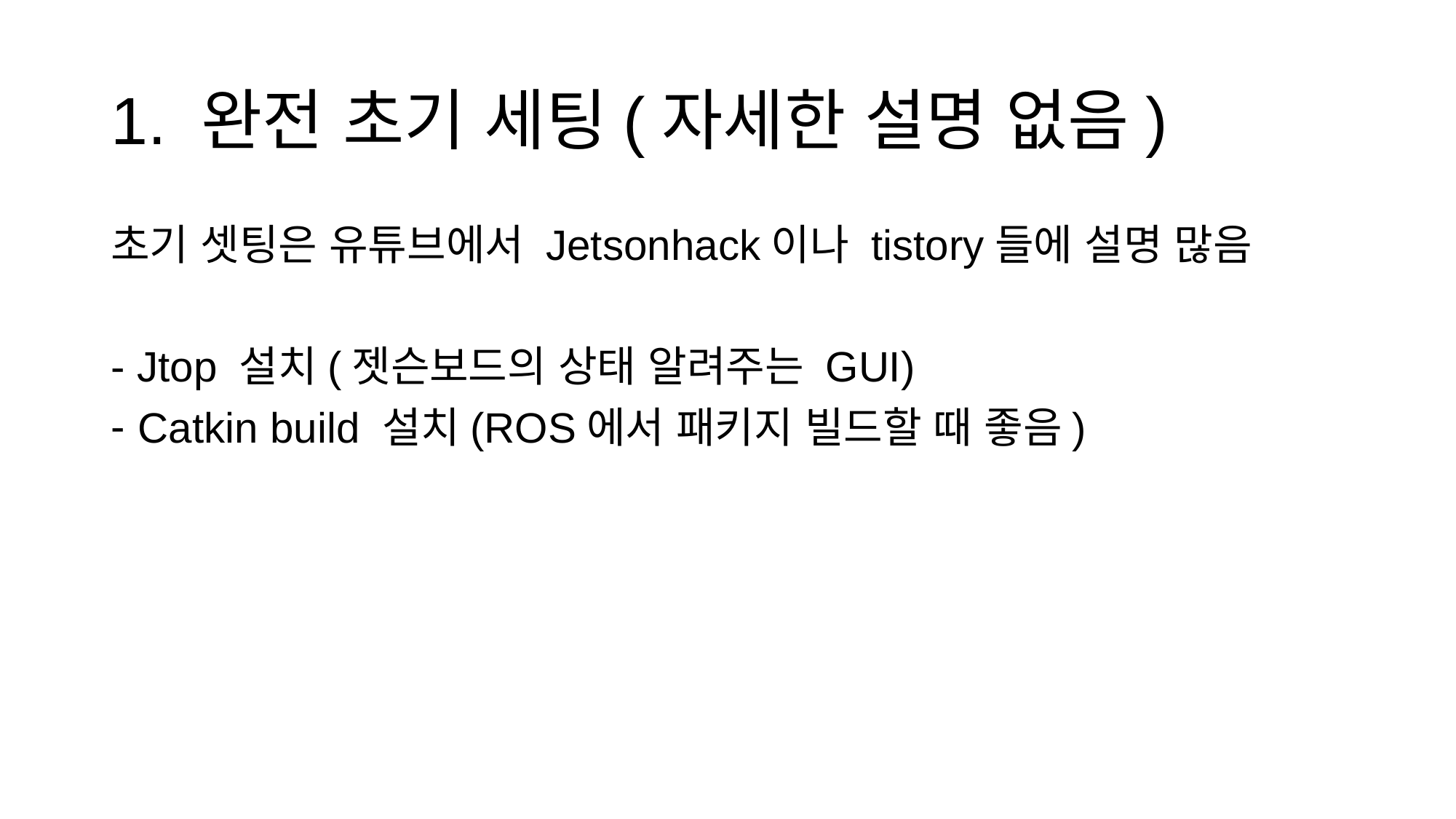

# 1. 완전 초기 세팅(자세한 설명 없음)
초기 셋팅은 유튜브에서 Jetsonhack이나 tistory들에 설명 많음

- Jtop 설치(젯슨보드의 상태 알려주는 GUI)
Catkin build 설치(ROS에서 패키지 빌드할 때 좋음)